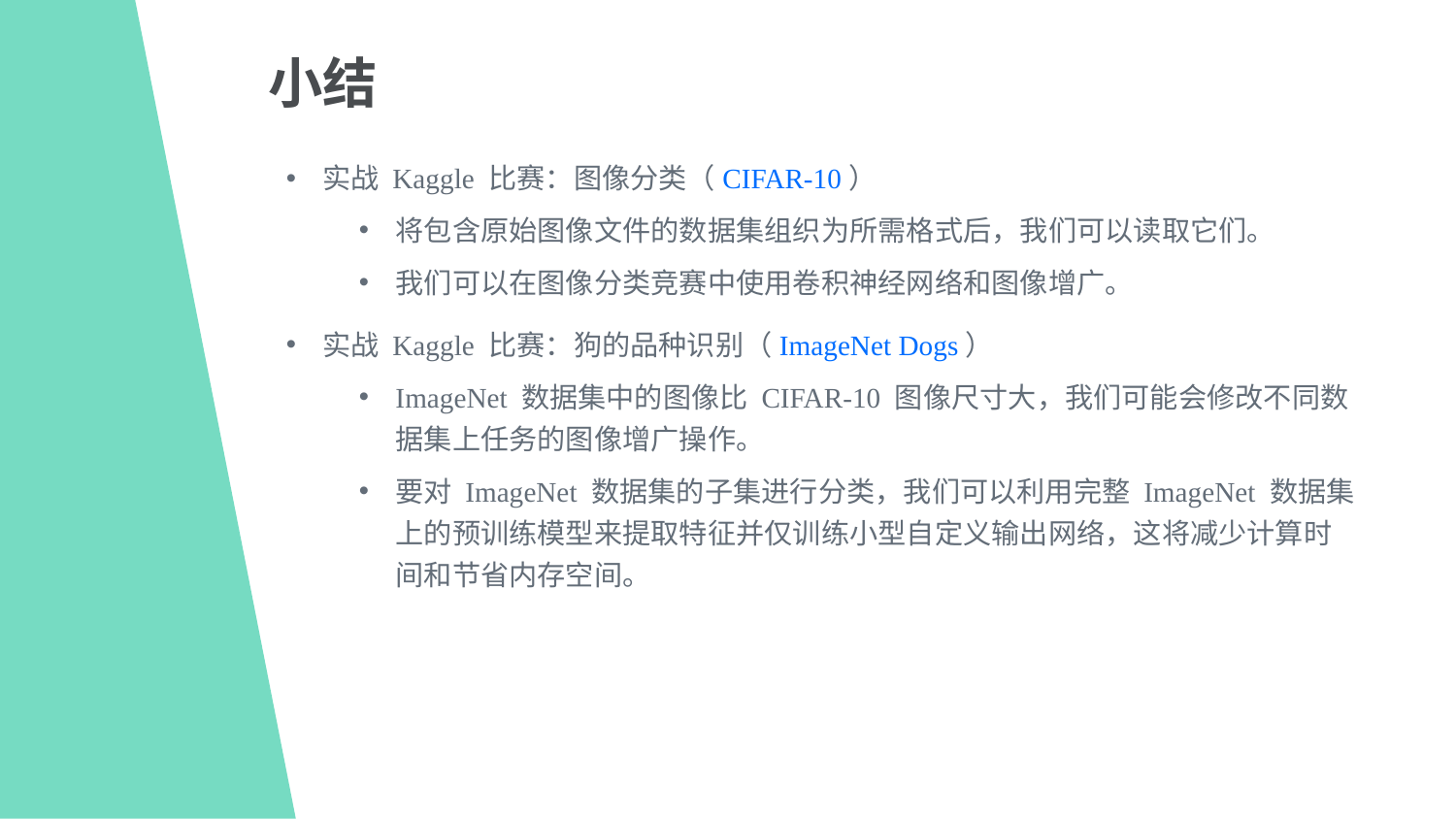

小结
实战 Kaggle 比赛：图像分类（CIFAR-10）
将包含原始图像文件的数据集组织为所需格式后，我们可以读取它们。
我们可以在图像分类竞赛中使用卷积神经网络和图像增广。
实战 Kaggle 比赛：狗的品种识别（ImageNet Dogs）
ImageNet 数据集中的图像比 CIFAR-10 图像尺寸大，我们可能会修改不同数据集上任务的图像增广操作。
要对 ImageNet 数据集的子集进行分类，我们可以利用完整 ImageNet 数据集上的预训练模型来提取特征并仅训练小型自定义输出网络，这将减少计算时间和节省内存空间。